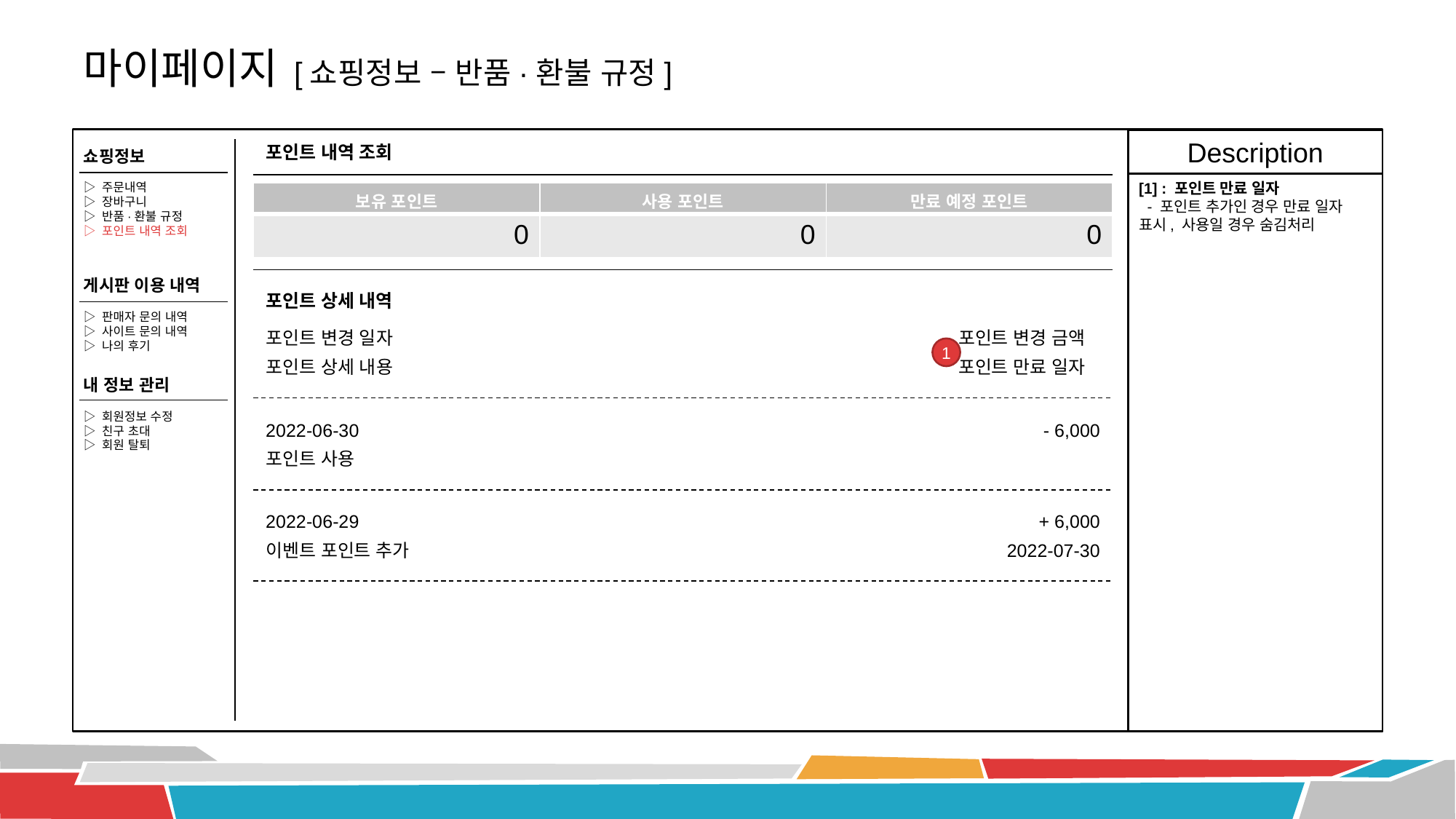

# 마이페이지 [쇼핑정보 – 반품·환불 규정]
1
Description
포인트 내역 조회
쇼핑정보
[1] : 포인트 만료 일자
  - 포인트 추가인 경우 만료 일자 표시, 사용일 경우 숨김처리
▷ 주문내역
▷ 장바구니
▷ 반품·환불 규정
▷ 포인트 내역 조회
| 보유 포인트 | 사용 포인트 | 만료 예정 포인트 |
| --- | --- | --- |
| 0 | 0 | 0 |
게시판 이용 내역
포인트 상세 내역
▷ 판매자 문의 내역
▷ 사이트 문의 내역
▷ 나의 후기
포인트 변경 일자
포인트 변경 금액
1
포인트 상세 내용
포인트 만료 일자
내 정보 관리
▷ 회원정보 수정
▷ 친구 초대
▷ 회원 탈퇴
2022-06-30
- 6,000
포인트 사용
2022-06-29
+ 6,000
이벤트 포인트 추가
2022-07-30